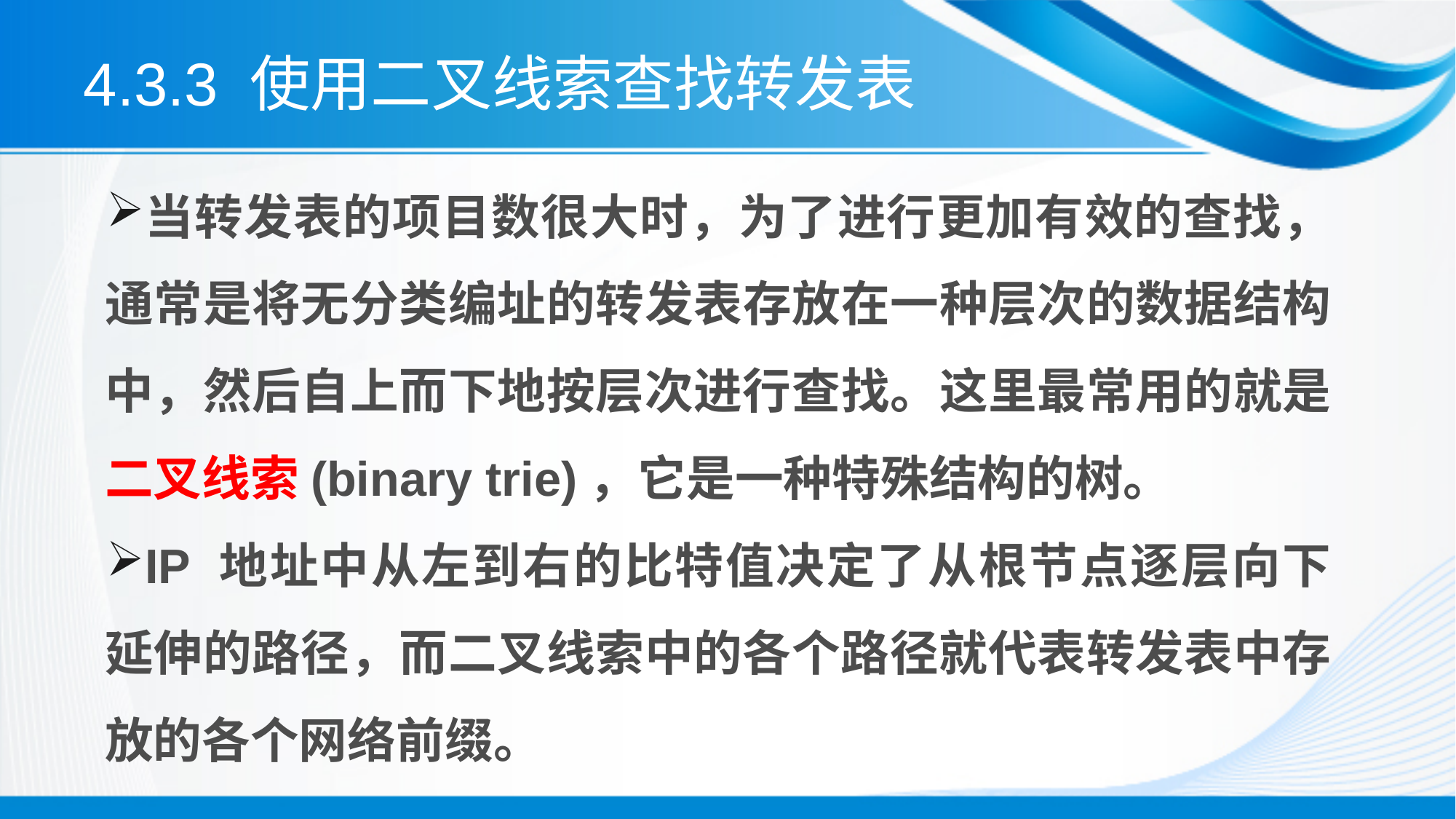

# 4.3.3 使用二叉线索查找转发表
当转发表的项目数很大时，为了进行更加有效的查找，通常是将无分类编址的转发表存放在一种层次的数据结构中，然后自上而下地按层次进行查找。这里最常用的就是二叉线索(binary trie)，它是一种特殊结构的树。
IP 地址中从左到右的比特值决定了从根节点逐层向下延伸的路径，而二叉线索中的各个路径就代表转发表中存放的各个网络前缀。